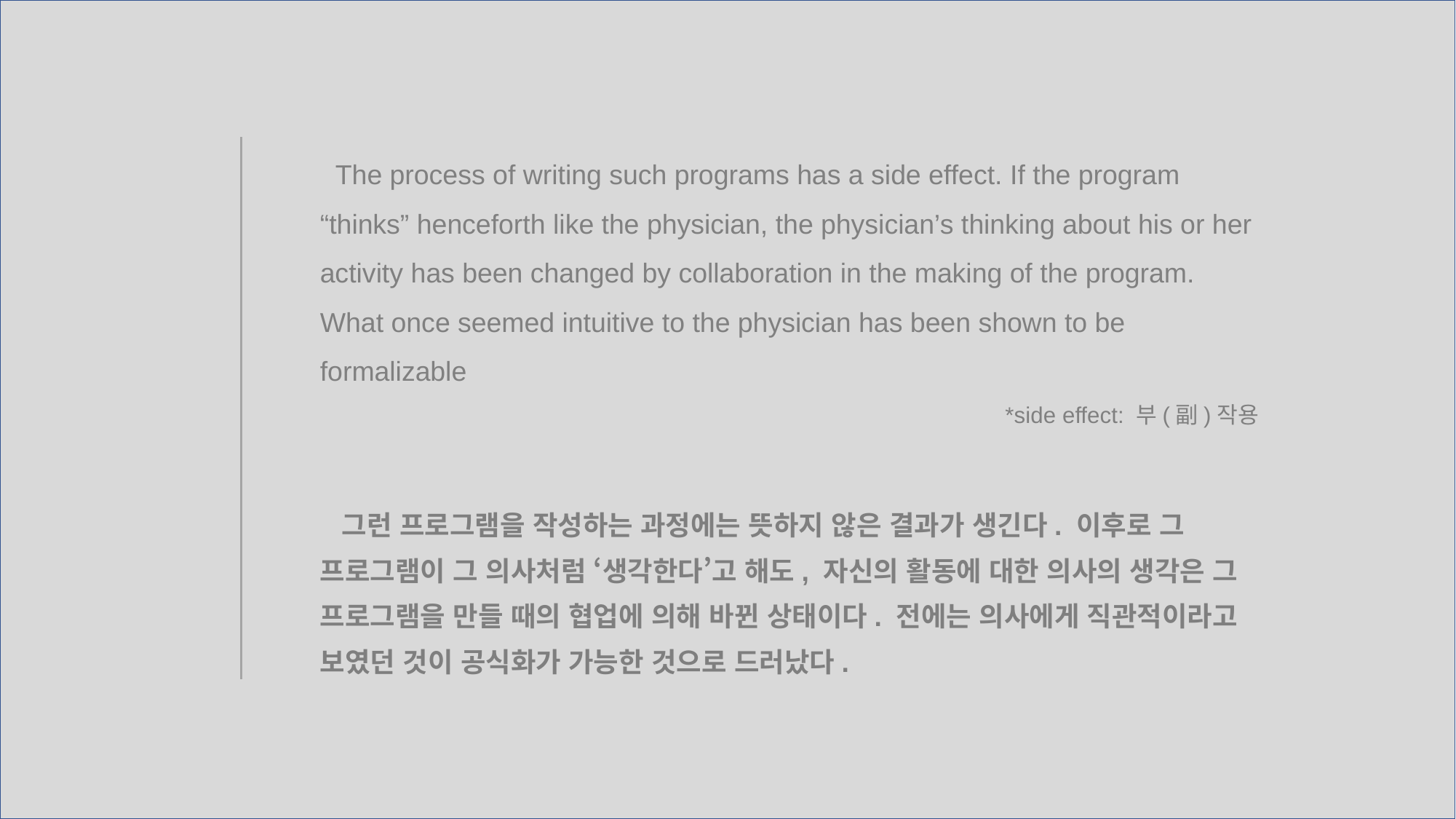

The process of writing such programs has a side effect. If the program “thinks” henceforth like the physician, the physician’s thinking about his or her activity has been changed by collaboration in the making of the program. What once seemed intuitive to the physician has been shown to be formalizable
*side effect: 부(副)작용
  그런 프로그램을 작성하는 과정에는 뜻하지 않은 결과가 생긴다. 이후로 그 프로그램이 그 의사처럼 ‘생각한다’고 해도, 자신의 활동에 대한 의사의 생각은 그 프로그램을 만들 때의 협업에 의해 바뀐 상태이다. 전에는 의사에게 직관적이라고 보였던 것이 공식화가 가능한 것으로 드러났다.